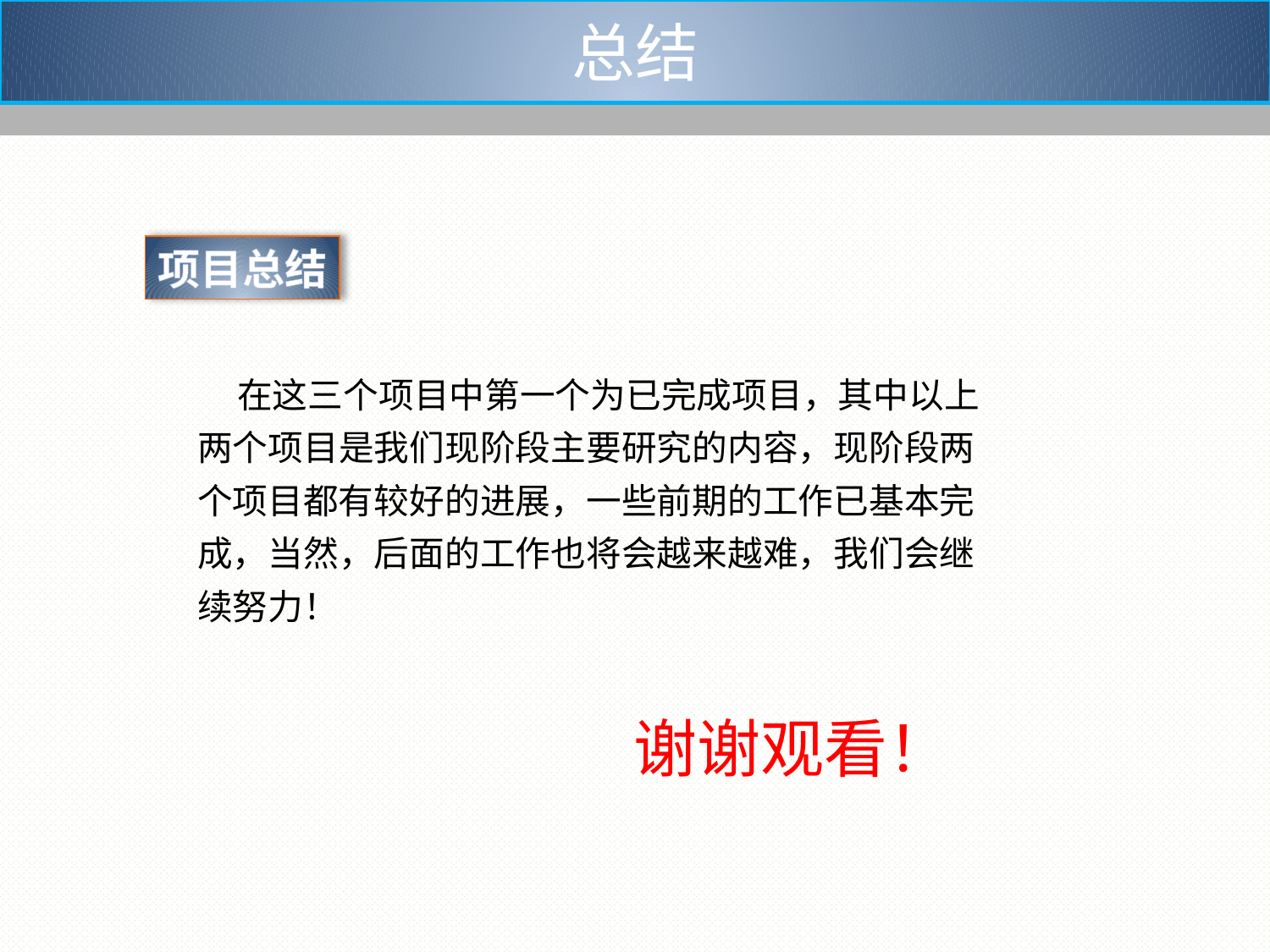

总结
项目总结
    在这三个项目中第一个为已完成项目，其中以上两个项目是我们现阶段主要研究的内容，现阶段两个项目都有较好的进展，一些前期的工作已基本完成，当然，后面的工作也将会越来越难，我们会继续努力！

			      谢谢观看！